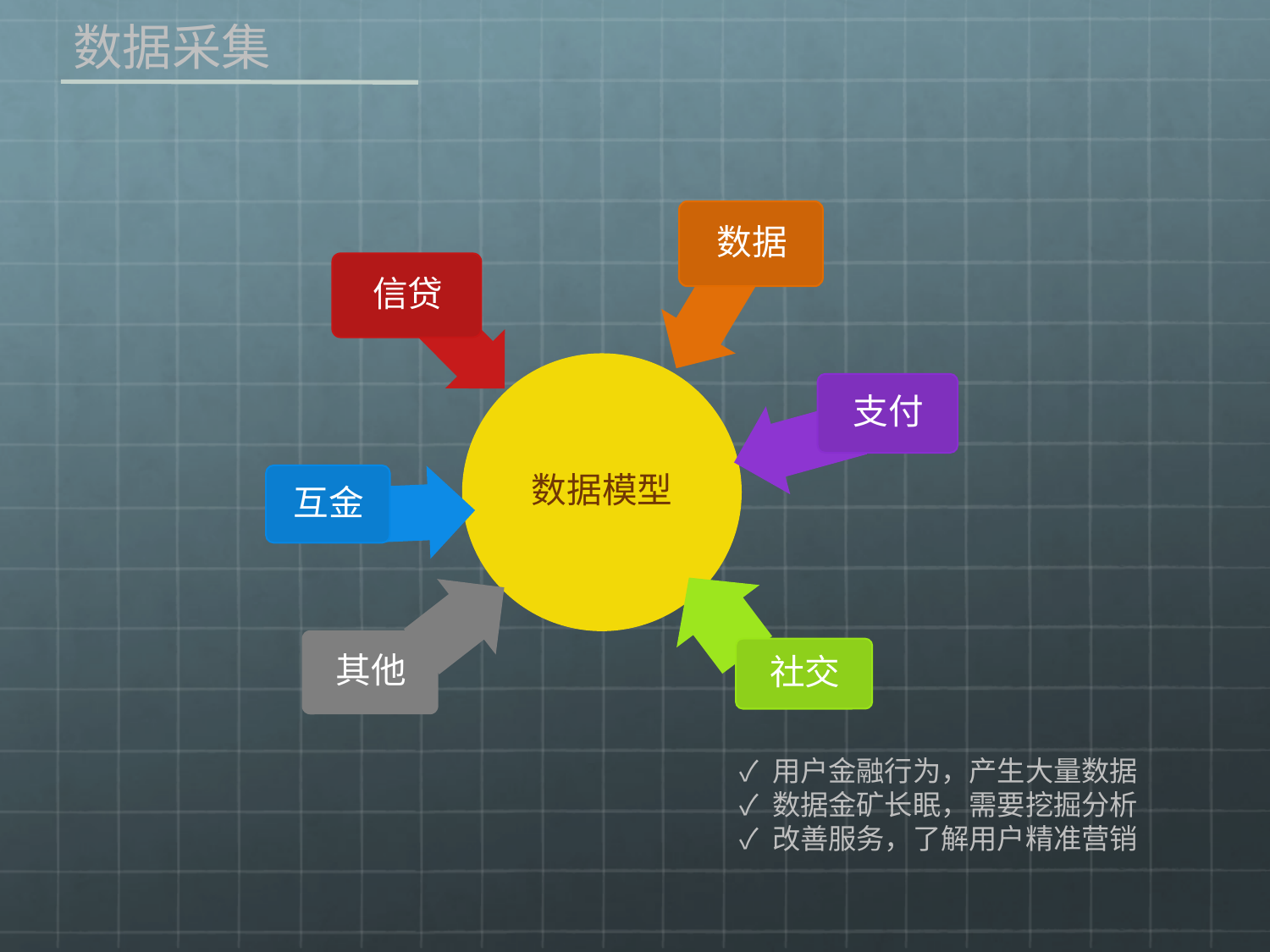

数据采集
数据模型
其他
互金
信贷
数据
支付
社交
✓ 用户金融行为，产生大量数据
✓ 数据金矿长眠，需要挖掘分析
✓ 改善服务，了解用户精准营销